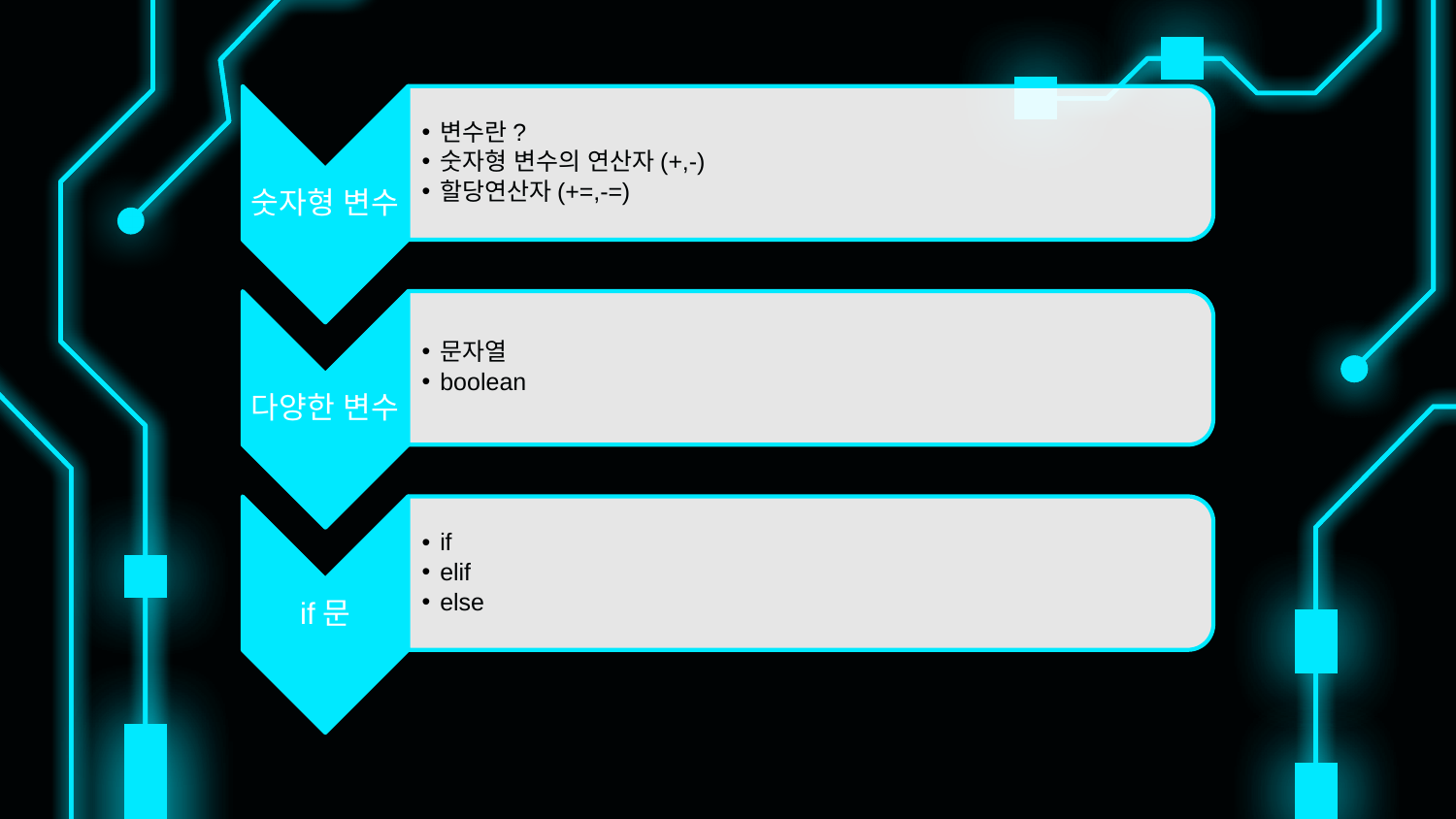

숫자형 변수
변수란?
숫자형 변수의 연산자(+,-)
할당연산자(+=,-=)
다양한 변수
문자열
boolean
if문
if
elif
else